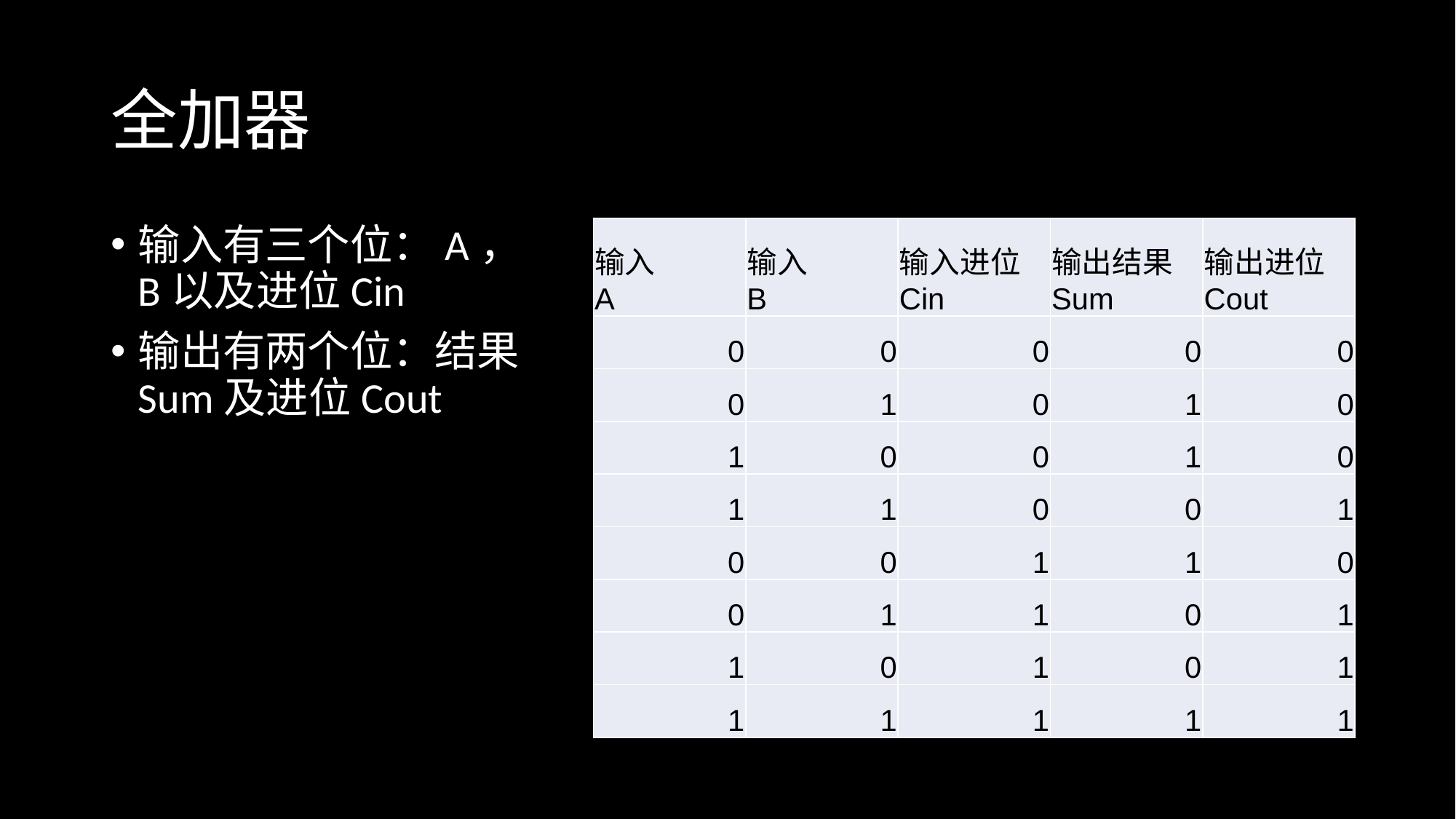

# 全加器
| 输入 A | 输入 B | 输入进位 Cin | 输出结果 Sum | 输出进位 Cout |
| --- | --- | --- | --- | --- |
| 0 | 0 | 0 | 0 | 0 |
| 0 | 1 | 0 | 1 | 0 |
| 1 | 0 | 0 | 1 | 0 |
| 1 | 1 | 0 | 0 | 1 |
| 0 | 0 | 1 | 1 | 0 |
| 0 | 1 | 1 | 0 | 1 |
| 1 | 0 | 1 | 0 | 1 |
| 1 | 1 | 1 | 1 | 1 |
输入有三个位：A，B以及进位Cin
输出有两个位：结果Sum及进位Cout